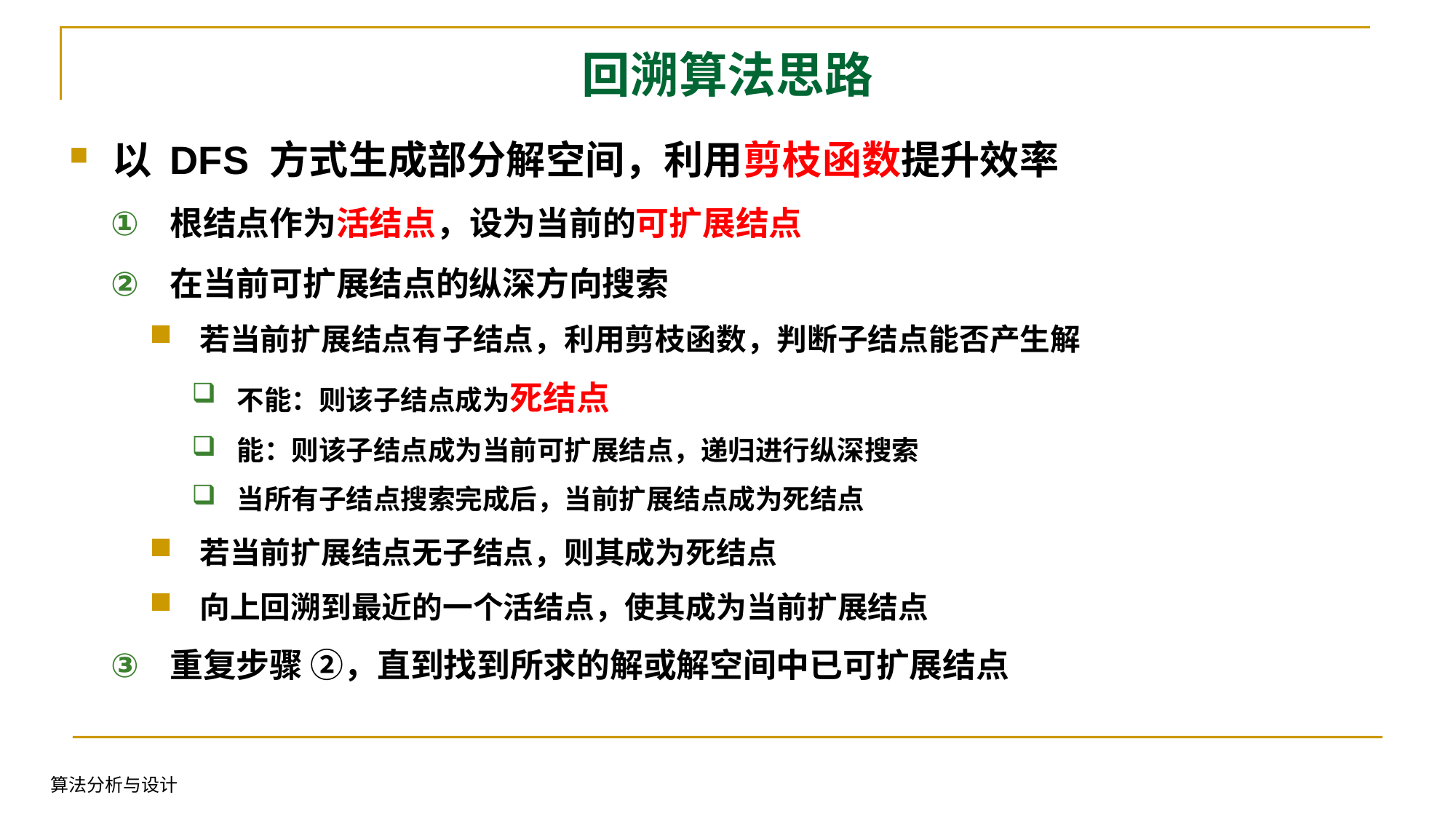

# 回溯算法思路
以 DFS 方式生成部分解空间，利用剪枝函数提升效率
根结点作为活结点，设为当前的可扩展结点
在当前可扩展结点的纵深方向搜索
若当前扩展结点有子结点，利用剪枝函数，判断子结点能否产生解
不能：则该子结点成为死结点
能：则该子结点成为当前可扩展结点，递归进行纵深搜索
当所有子结点搜索完成后，当前扩展结点成为死结点
若当前扩展结点无子结点，则其成为死结点
向上回溯到最近的一个活结点，使其成为当前扩展结点
重复步骤 ②，直到找到所求的解或解空间中已可扩展结点
算法分析与设计